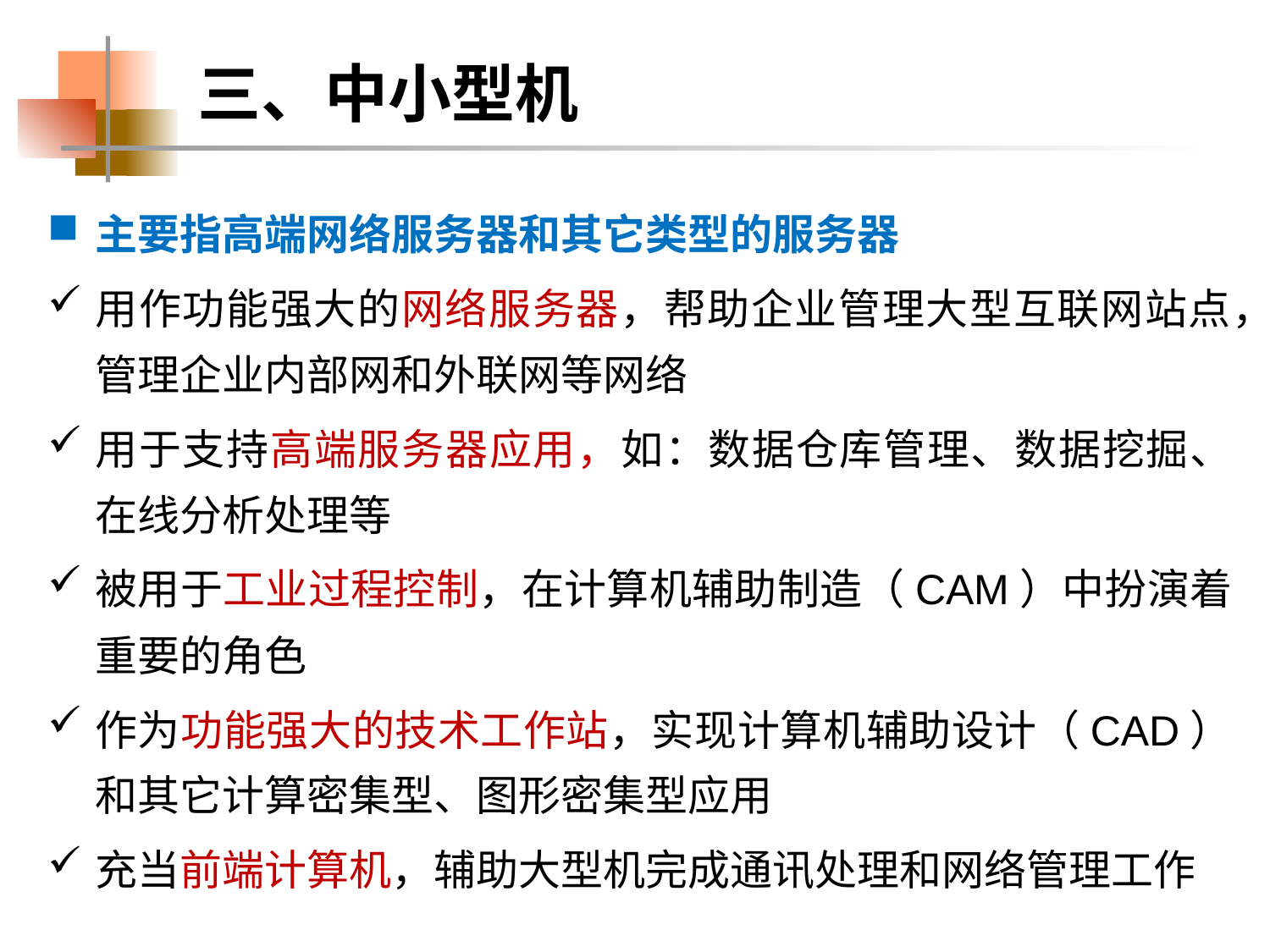

# 三、中小型机
主要指高端网络服务器和其它类型的服务器
用作功能强大的网络服务器，帮助企业管理大型互联网站点，管理企业内部网和外联网等网络
用于支持高端服务器应用，如：数据仓库管理、数据挖掘、在线分析处理等
被用于工业过程控制，在计算机辅助制造（CAM）中扮演着重要的角色
作为功能强大的技术工作站，实现计算机辅助设计（CAD）和其它计算密集型、图形密集型应用
充当前端计算机，辅助大型机完成通讯处理和网络管理工作